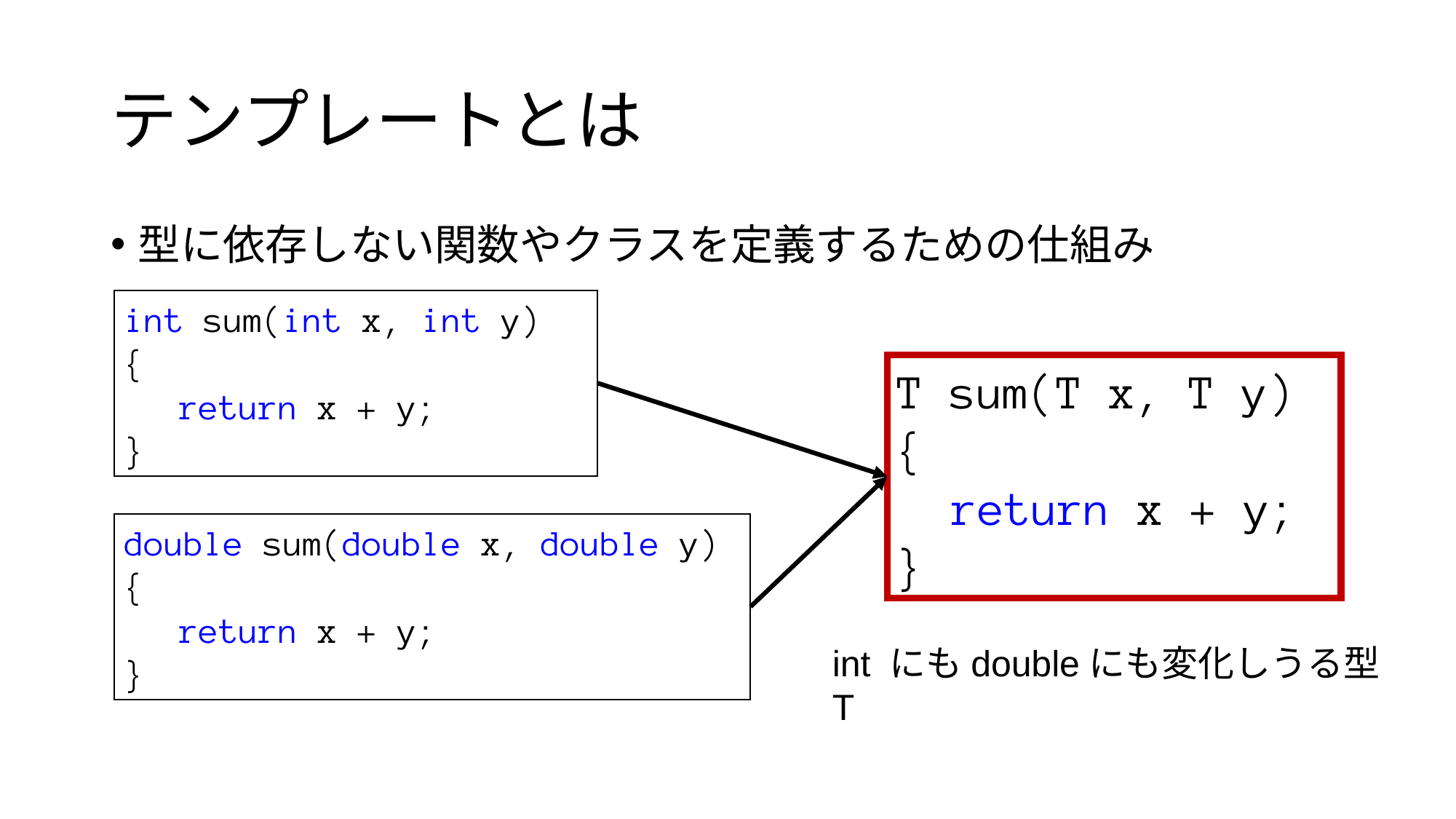

# テンプレートとは
型に依存しない関数やクラスを定義するための仕組み
int sum(int x, int y)
{
return x + y;
}
T sum(T x, T y)
{
return x + y;
}
double sum(double x, double y)
{
return x + y;
}
int にもdoubleにも変化しうる型T